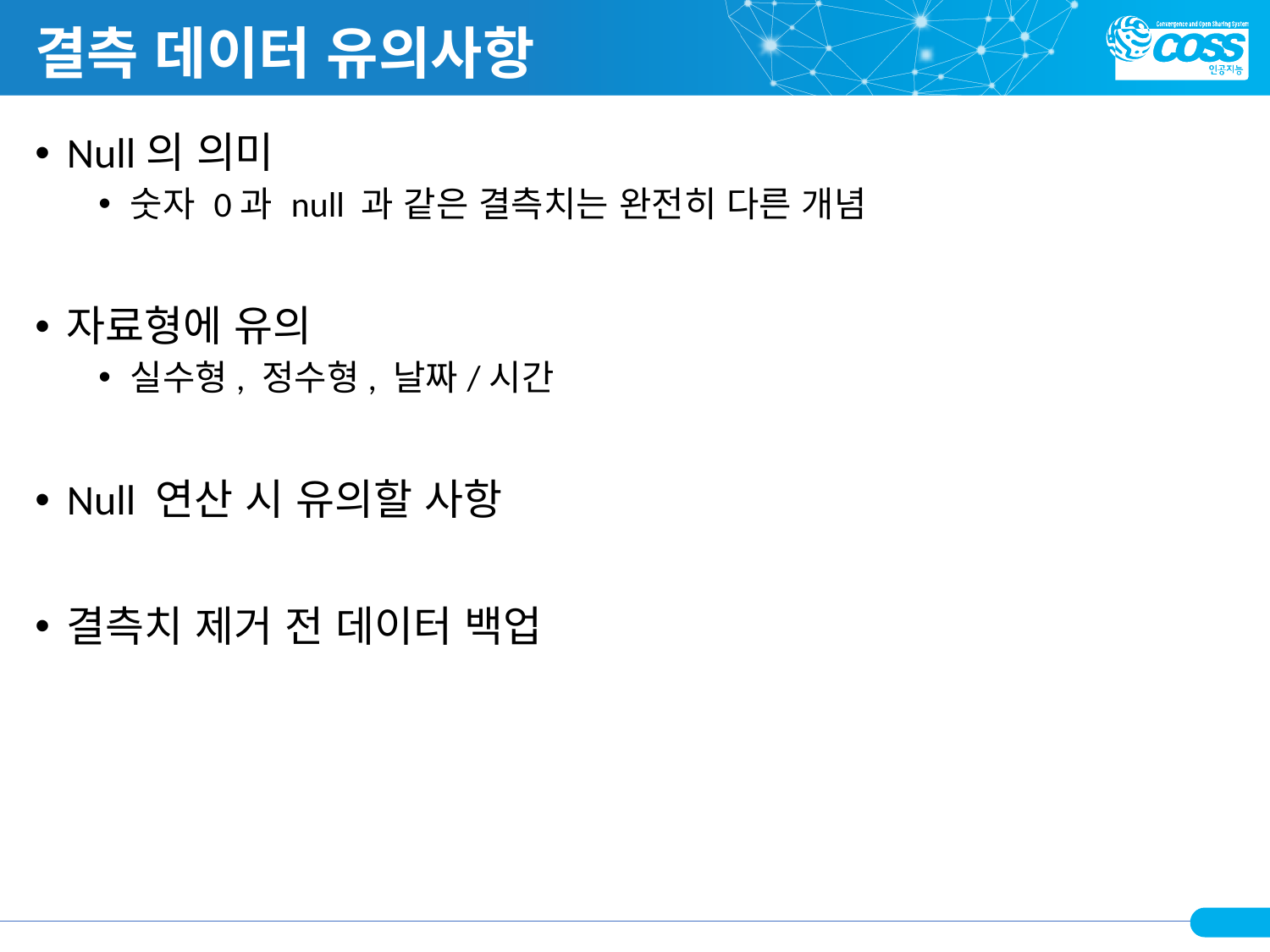

# 결측 데이터 유의사항
Null의 의미
숫자 0과 null 과 같은 결측치는 완전히 다른 개념

자료형에 유의
실수형, 정수형, 날짜/시간

Null 연산 시 유의할 사항

결측치 제거 전 데이터 백업